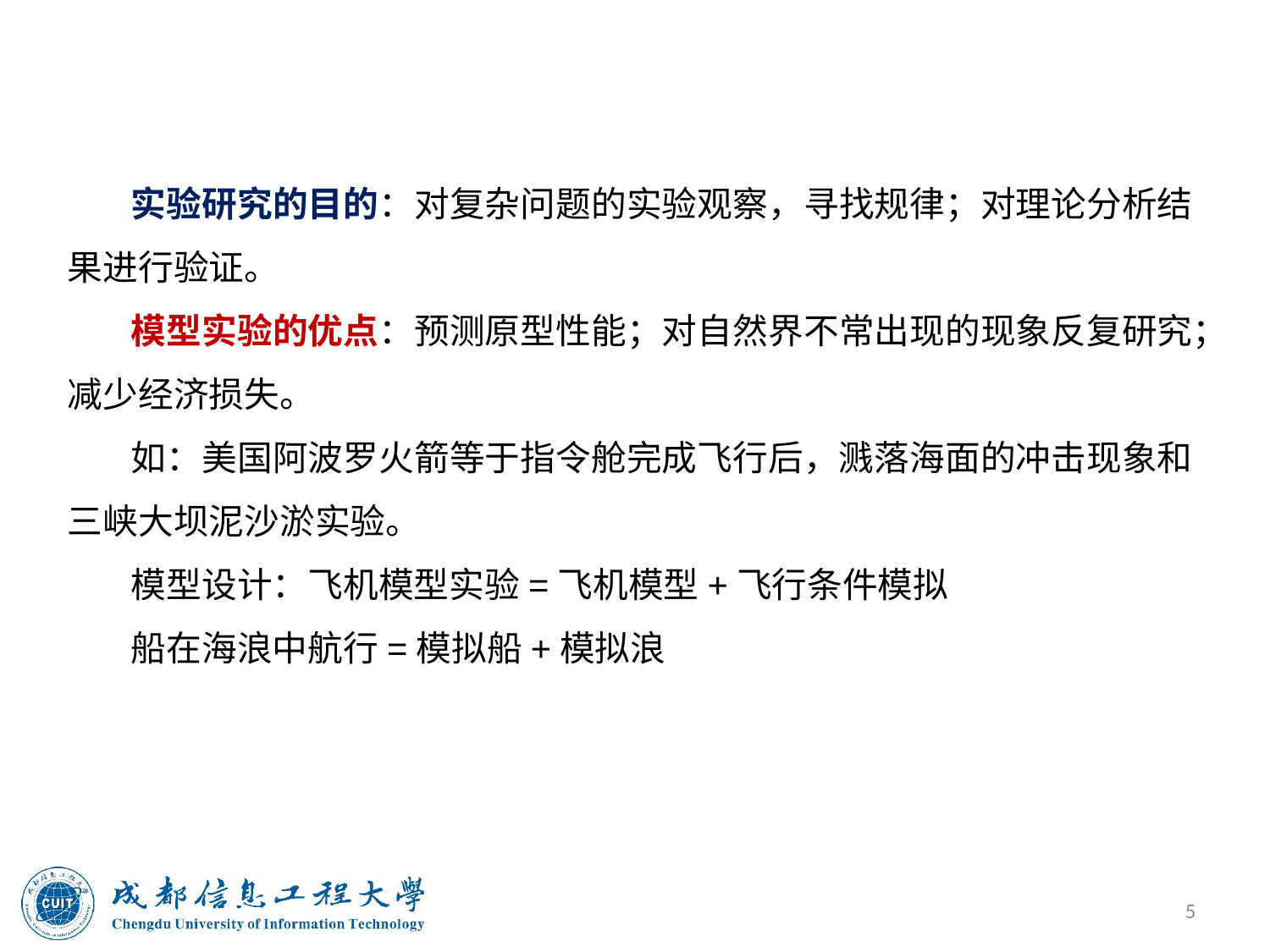

实验研究的目的：对复杂问题的实验观察，寻找规律；对理论分析结果进行验证。
模型实验的优点：预测原型性能；对自然界不常出现的现象反复研究；减少经济损失。
如：美国阿波罗火箭等于指令舱完成飞行后，溅落海面的冲击现象和三峡大坝泥沙淤实验。
模型设计：飞机模型实验=飞机模型+飞行条件模拟
船在海浪中航行=模拟船+模拟浪
5